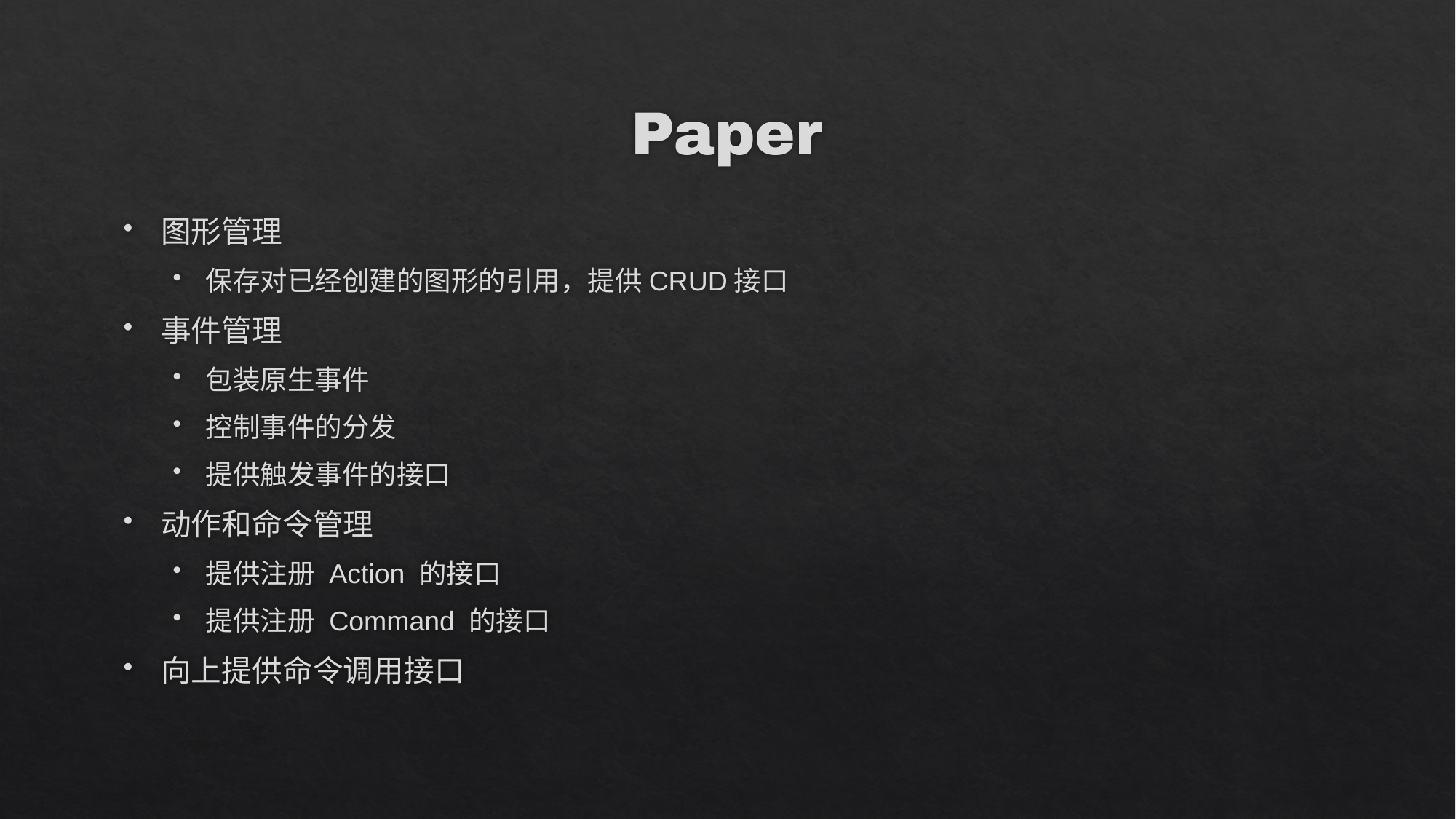

# Paper
图形管理
保存对已经创建的图形的引用，提供CRUD接口
事件管理
包装原生事件
控制事件的分发
提供触发事件的接口
动作和命令管理
提供注册 Action 的接口
提供注册 Command 的接口
向上提供命令调用接口